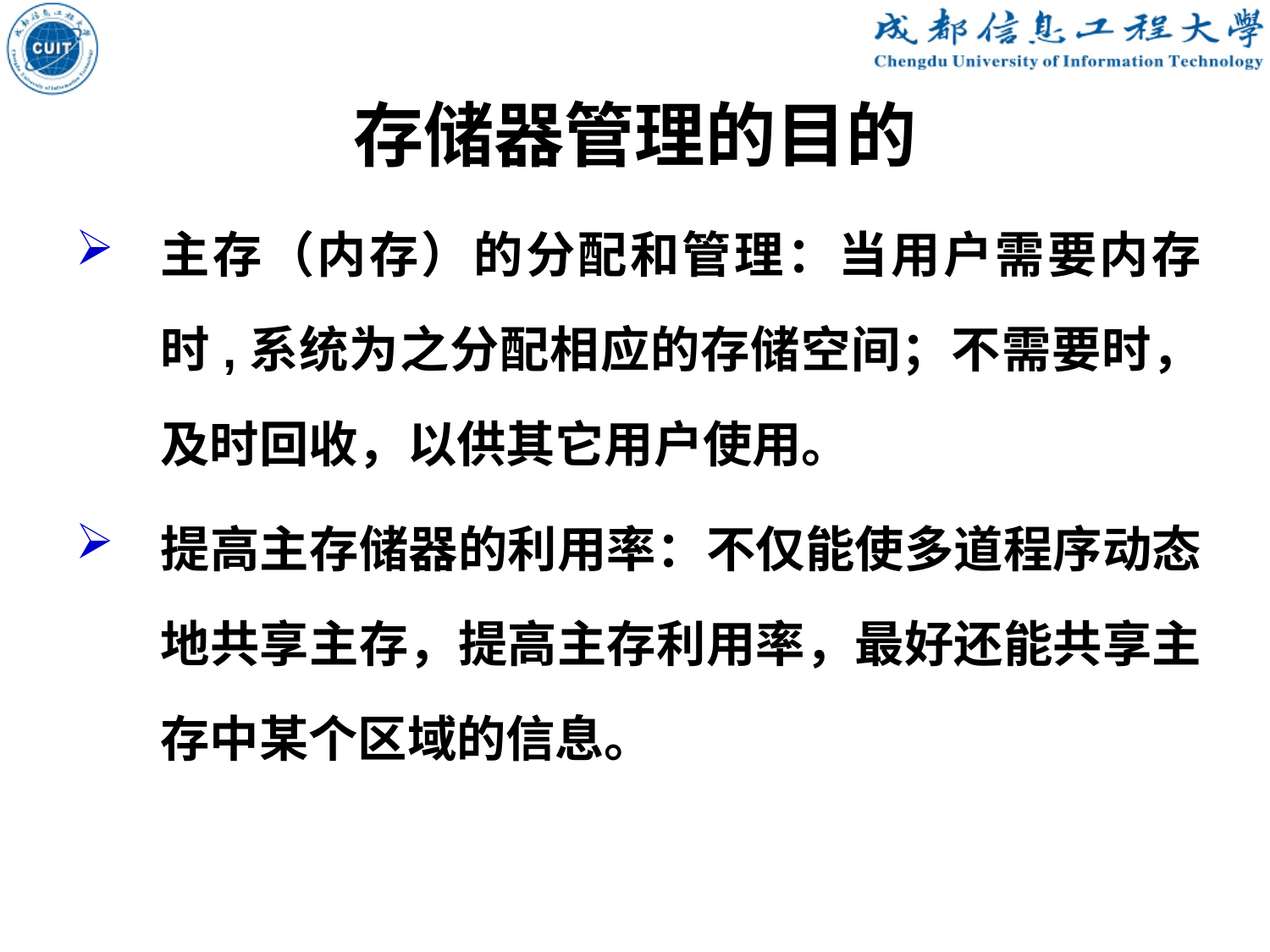

存储器管理的目的
主存（内存）的分配和管理：当用户需要内存时,系统为之分配相应的存储空间；不需要时，及时回收，以供其它用户使用。
提高主存储器的利用率：不仅能使多道程序动态地共享主存，提高主存利用率，最好还能共享主存中某个区域的信息。